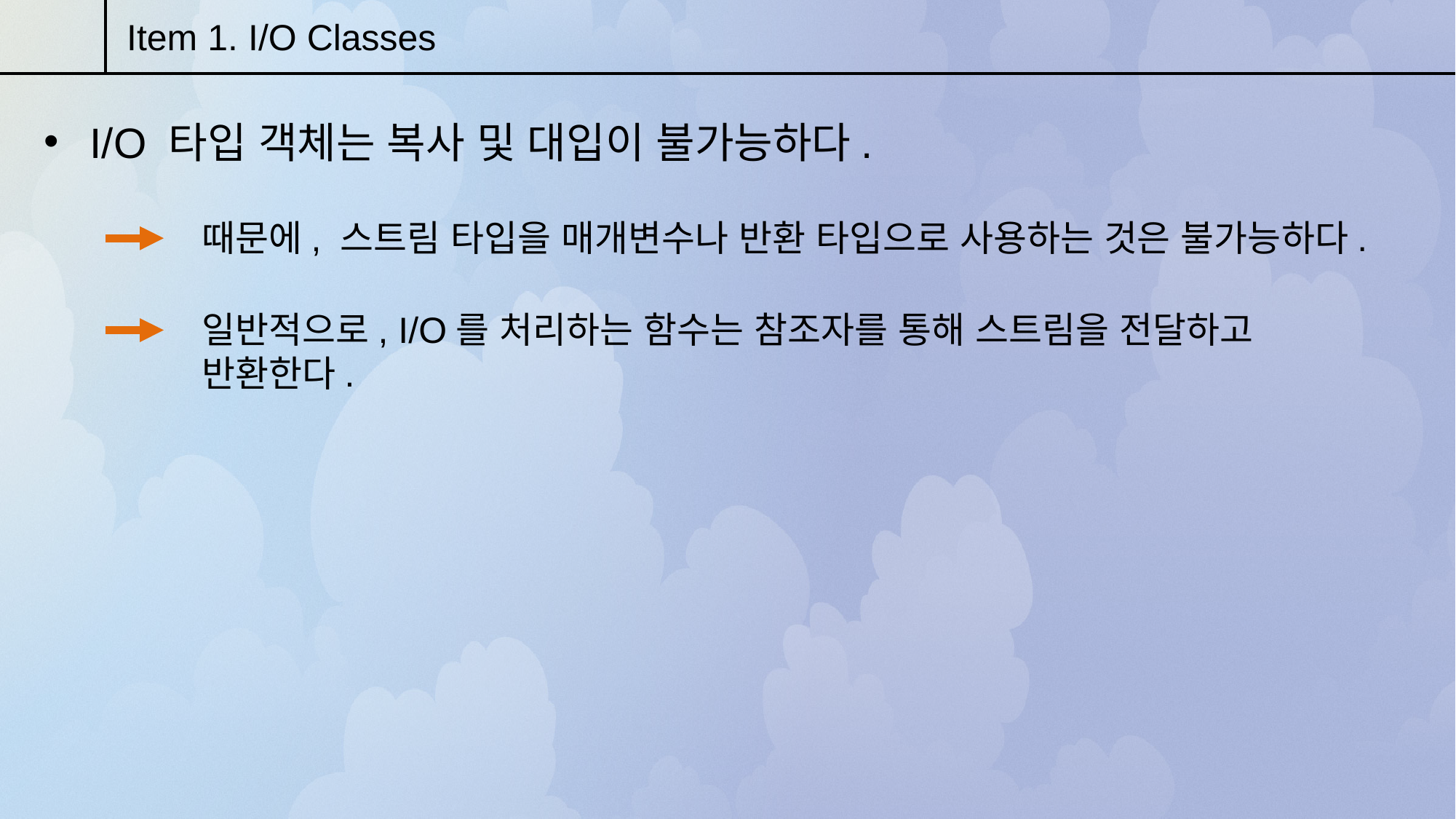

Item 1. I/O Classes
 I/O 타입 객체는 복사 및 대입이 불가능하다.
때문에, 스트림 타입을 매개변수나 반환 타입으로 사용하는 것은 불가능하다.
일반적으로, I/O를 처리하는 함수는 참조자를 통해 스트림을 전달하고 반환한다.